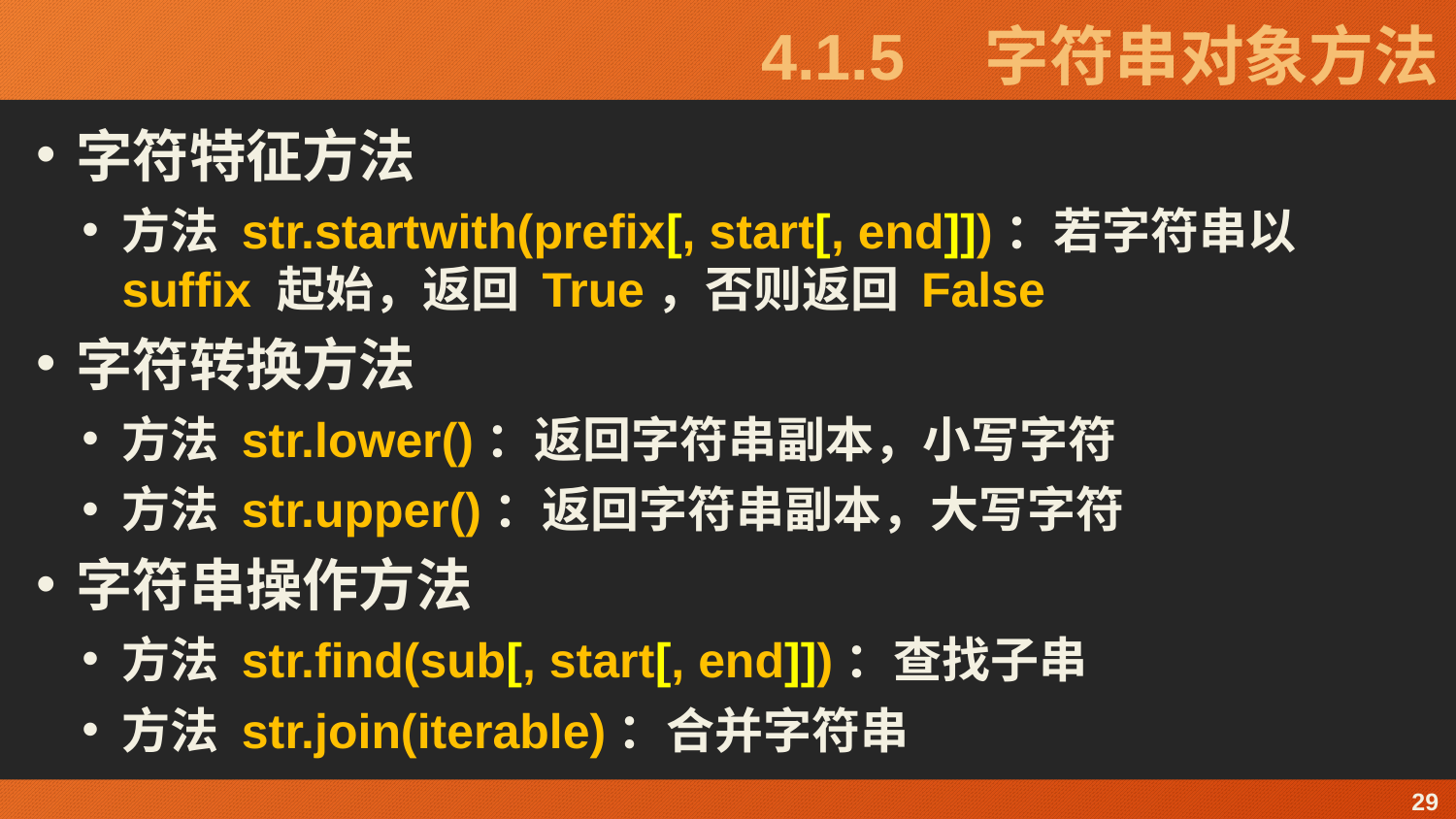

# 4.1.5　字符串对象方法
字符特征方法
方法 str.startwith(prefix[, start[, end]])：若字符串以 suffix 起始，返回 True，否则返回 False
字符转换方法
方法 str.lower()：返回字符串副本，小写字符
方法 str.upper()：返回字符串副本，大写字符
字符串操作方法
方法 str.find(sub[, start[, end]])：查找子串
方法 str.join(iterable)：合并字符串

29